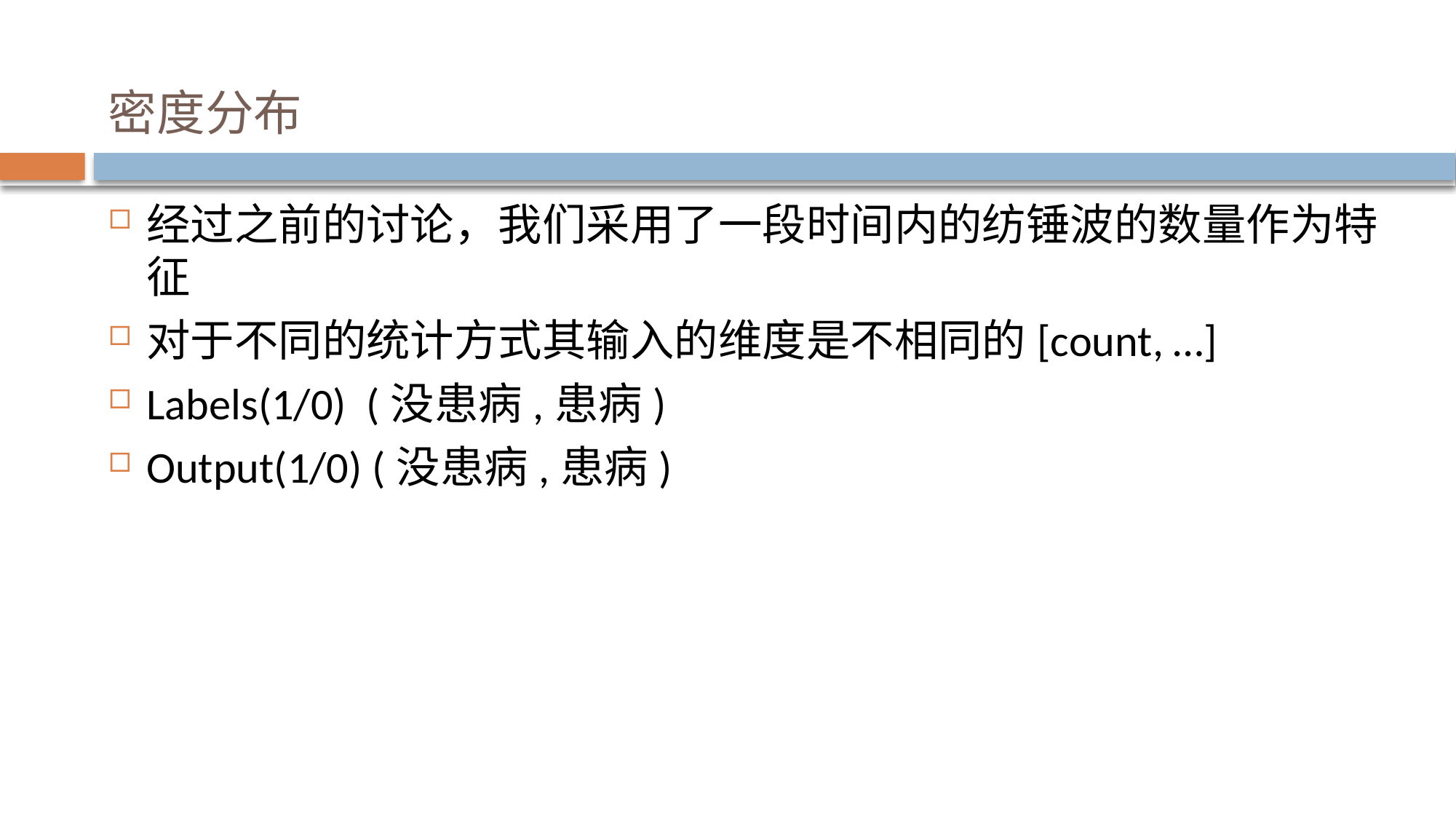

# 密度分布
经过之前的讨论，我们采用了一段时间内的纺锤波的数量作为特征
对于不同的统计方式其输入的维度是不相同的[count, …]
Labels(1/0)  (没患病,患病)
Output(1/0) (没患病,患病)